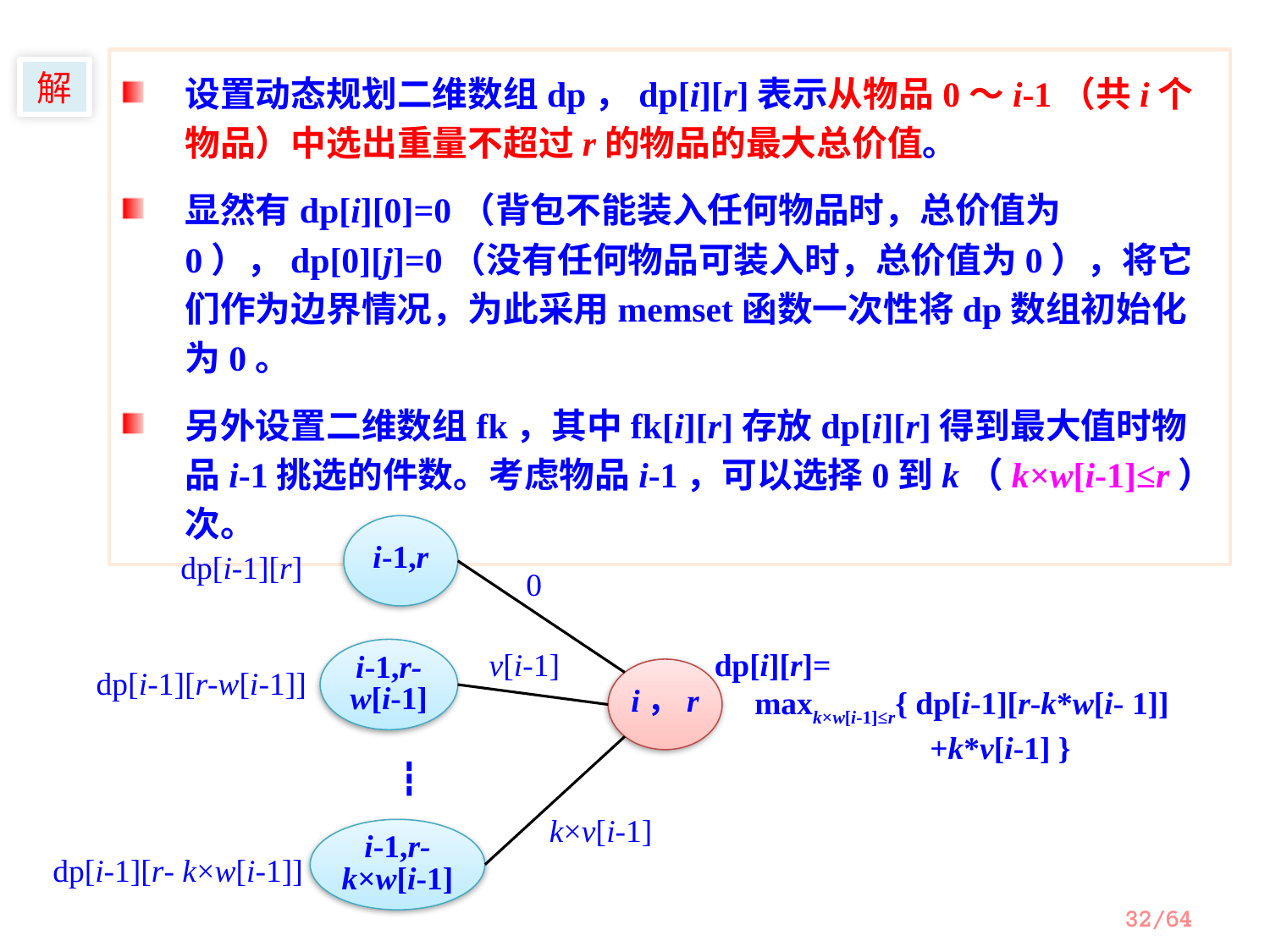

设置动态规划二维数组dp，dp[i][r]表示从物品0～i-1（共i个物品）中选出重量不超过r的物品的最大总价值。
显然有dp[i][0]=0（背包不能装入任何物品时，总价值为0），dp[0][j]=0（没有任何物品可装入时，总价值为0），将它们作为边界情况，为此采用memset函数一次性将dp数组初始化为0。
另外设置二维数组fk，其中fk[i][r]存放dp[i][r]得到最大值时物品i-1挑选的件数。考虑物品i-1，可以选择0到k（k×w[i-1]≤r）次。
解
i-1,r
dp[i-1][r]

0
i-1,r-w[i-1]
v[i-1]
dp[i][r]=
     maxk×w[i-1]≤r{ dp[i-1][r-k*w[i- 1]]
	           +k*v[i-1] }
i，r
dp[i-1][r-w[i-1]]

┇
k×v[i-1]
i-1,r-k×w[i-1]
dp[i-1][r- k×w[i-1]]
32/64